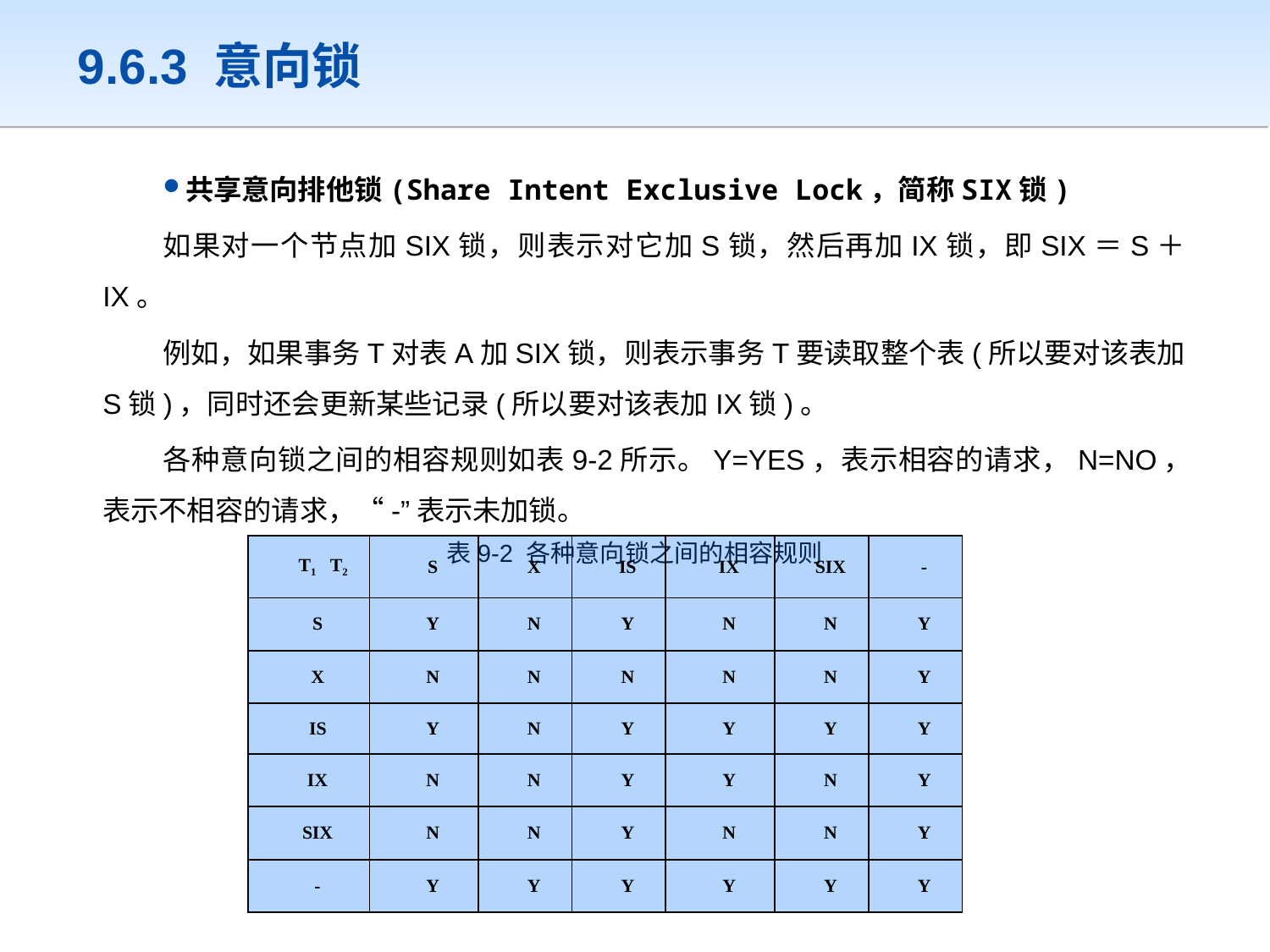

# 9.6.3 意向锁
共享意向排他锁(Share Intent Exclusive Lock，简称SIX锁)
如果对一个节点加SIX锁，则表示对它加S锁，然后再加IX锁，即SIX＝S＋IX。
例如，如果事务T对表A加SIX锁，则表示事务T要读取整个表(所以要对该表加S锁)，同时还会更新某些记录(所以要对该表加IX锁)。
各种意向锁之间的相容规则如表9-2所示。Y=YES，表示相容的请求，N=NO，表示不相容的请求，“-”表示未加锁。
表9-2 各种意向锁之间的相容规则

| T1 T2 | S | X | IS | IX | SIX | - |
| --- | --- | --- | --- | --- | --- | --- |
| S | Y | N | Y | N | N | Y |
| X | N | N | N | N | N | Y |
| IS | Y | N | Y | Y | Y | Y |
| IX | N | N | Y | Y | N | Y |
| SIX | N | N | Y | N | N | Y |
| - | Y | Y | Y | Y | Y | Y |